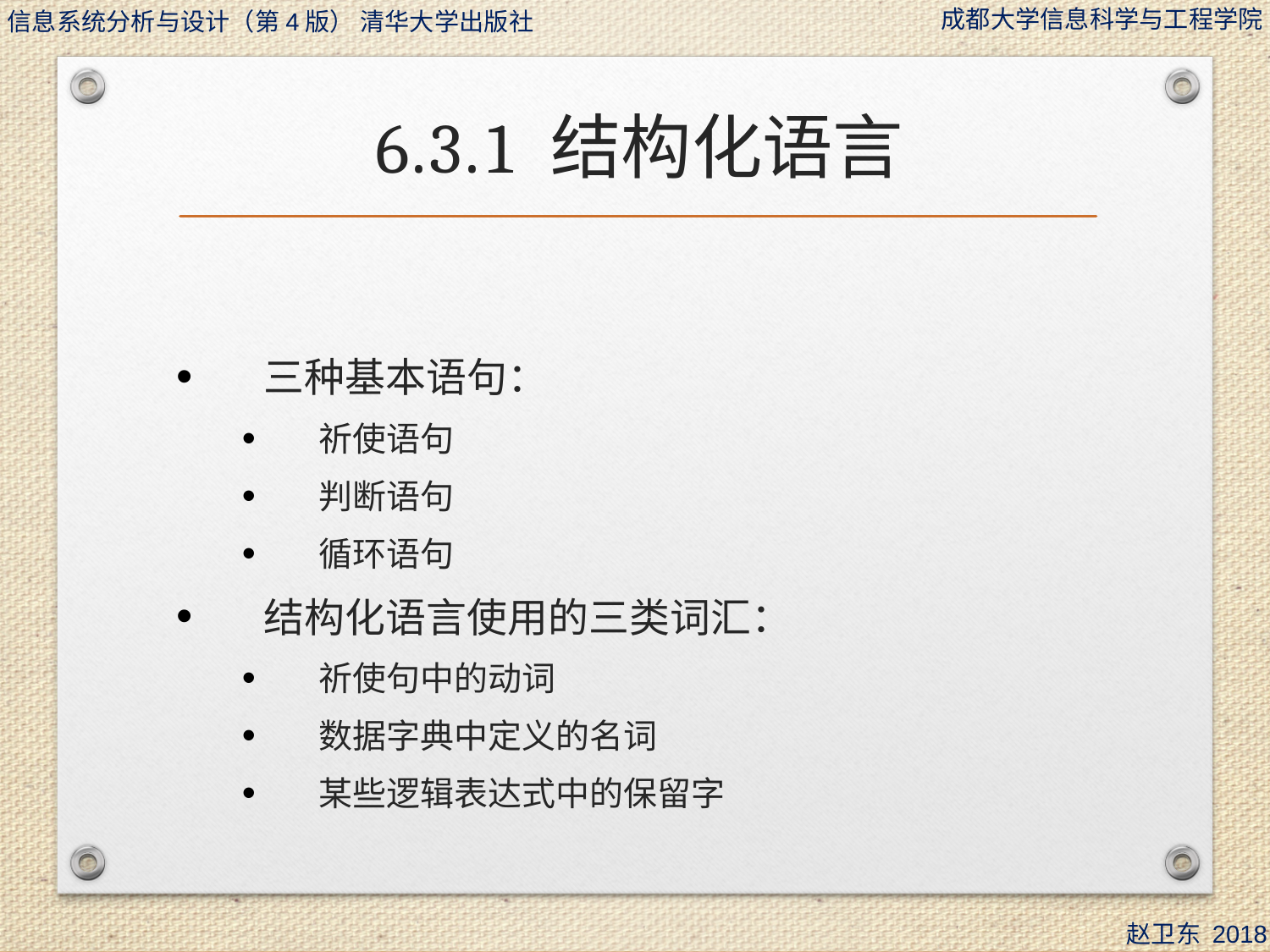

# 6.3.1 结构化语言
三种基本语句：
祈使语句
判断语句
循环语句
结构化语言使用的三类词汇：
祈使句中的动词
数据字典中定义的名词
某些逻辑表达式中的保留字